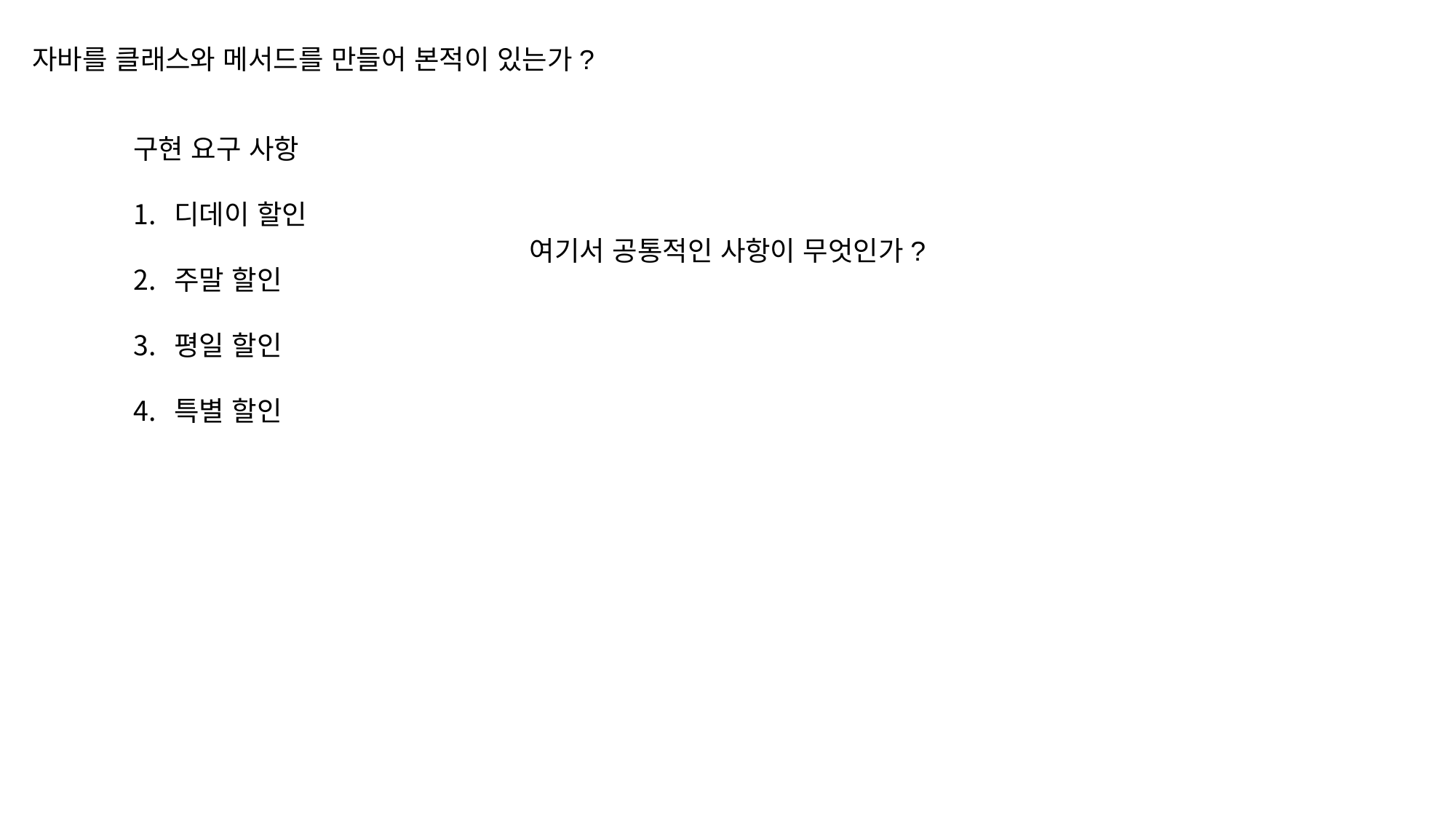

자바를 클래스와 메서드를 만들어 본적이 있는가?
구현 요구 사항

디데이 할인

주말 할인

평일 할인

특별 할인
여기서 공통적인 사항이 무엇인가?